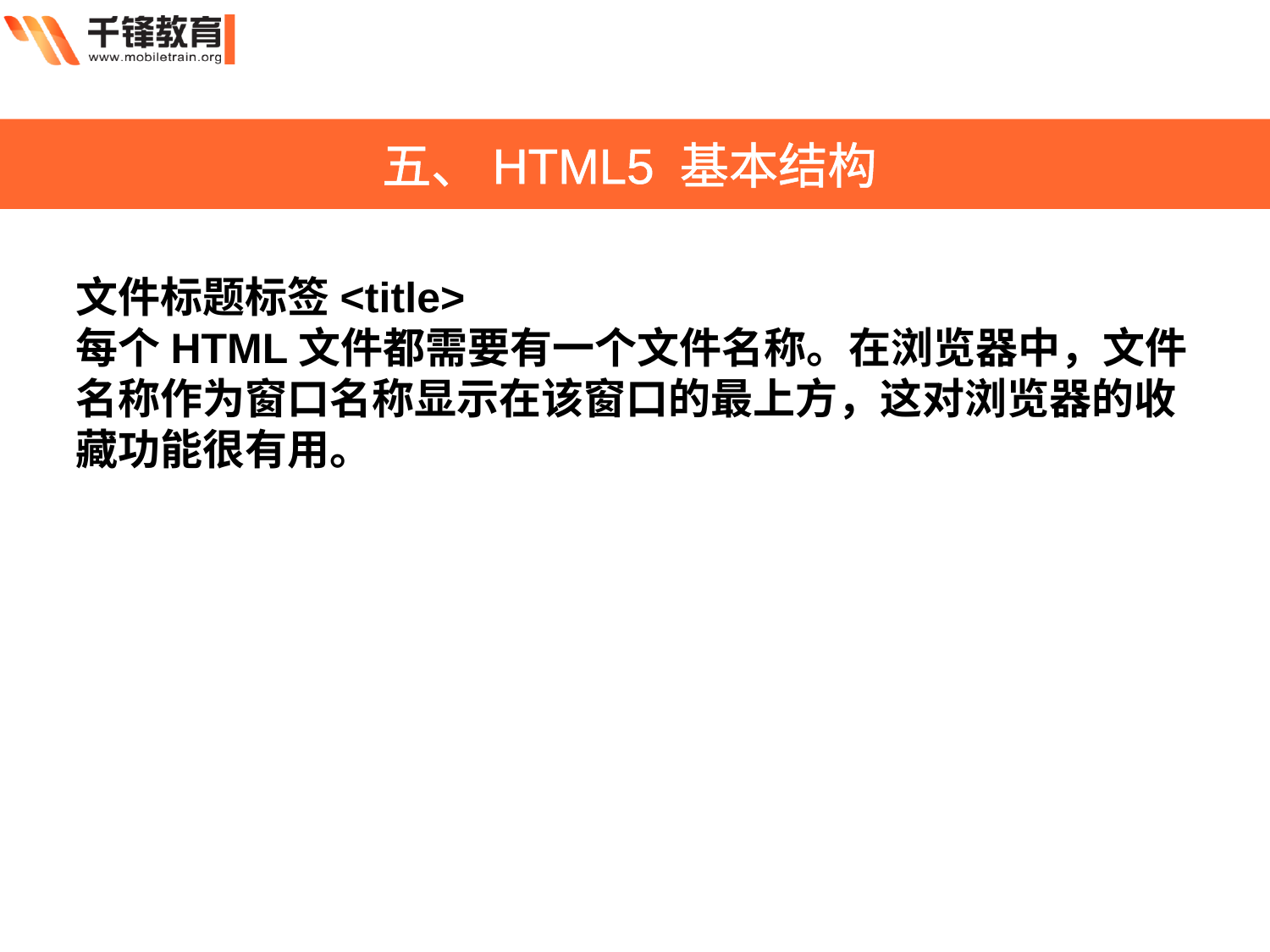

五、HTML5 基本结构
文件标题标签<title>
每个HTML文件都需要有一个文件名称。在浏览器中，文件名称作为窗口名称显示在该窗口的最上方，这对浏览器的收藏功能很有用。